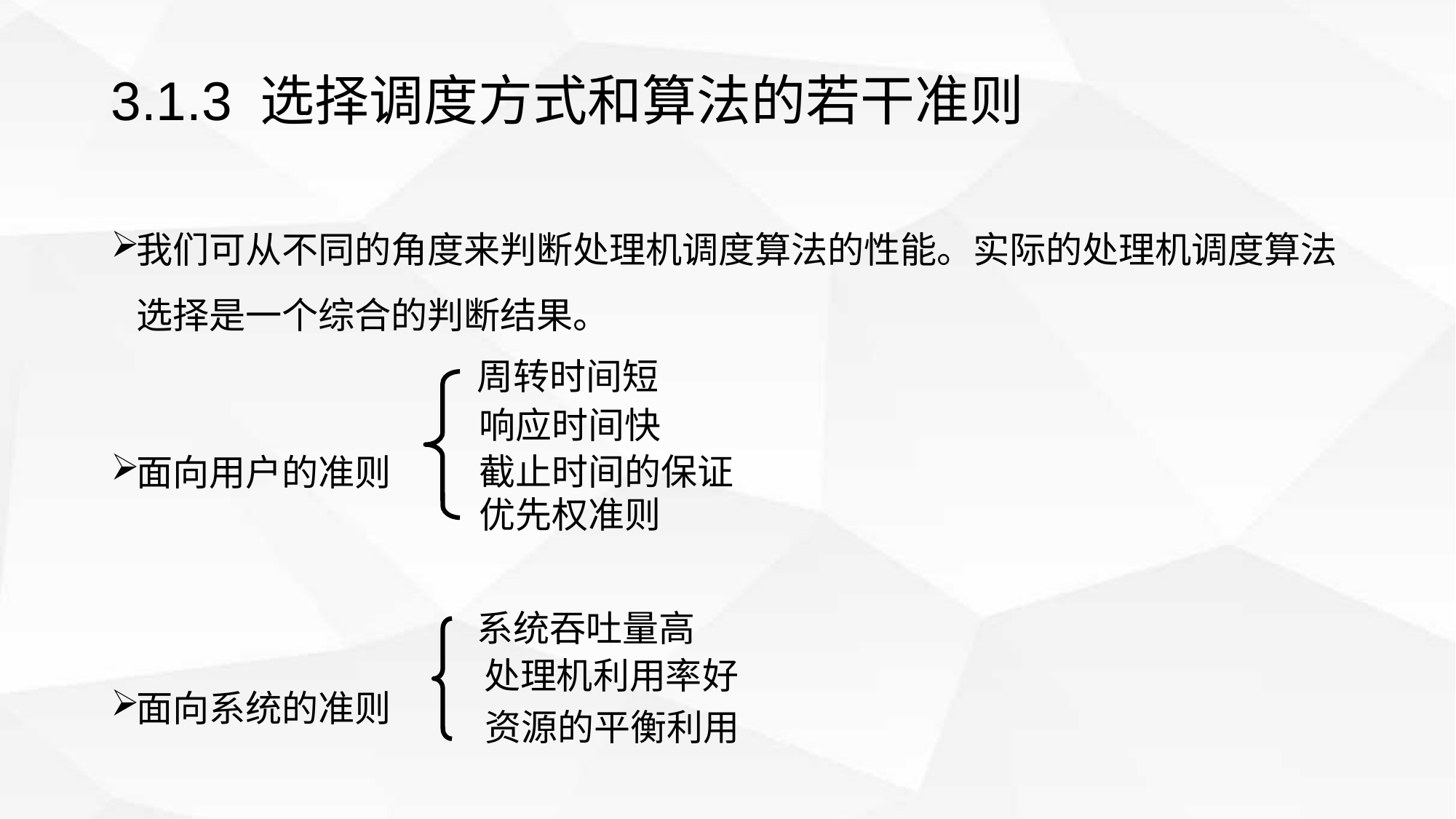

# 3.1.3 选择调度方式和算法的若干准则
我们可从不同的角度来判断处理机调度算法的性能。实际的处理机调度算法选择是一个综合的判断结果。

面向用户的准则

面向系统的准则
周转时间短

响应时间快
截止时间的保证
优先权准则
系统吞吐量高

处理机利用率好
资源的平衡利用